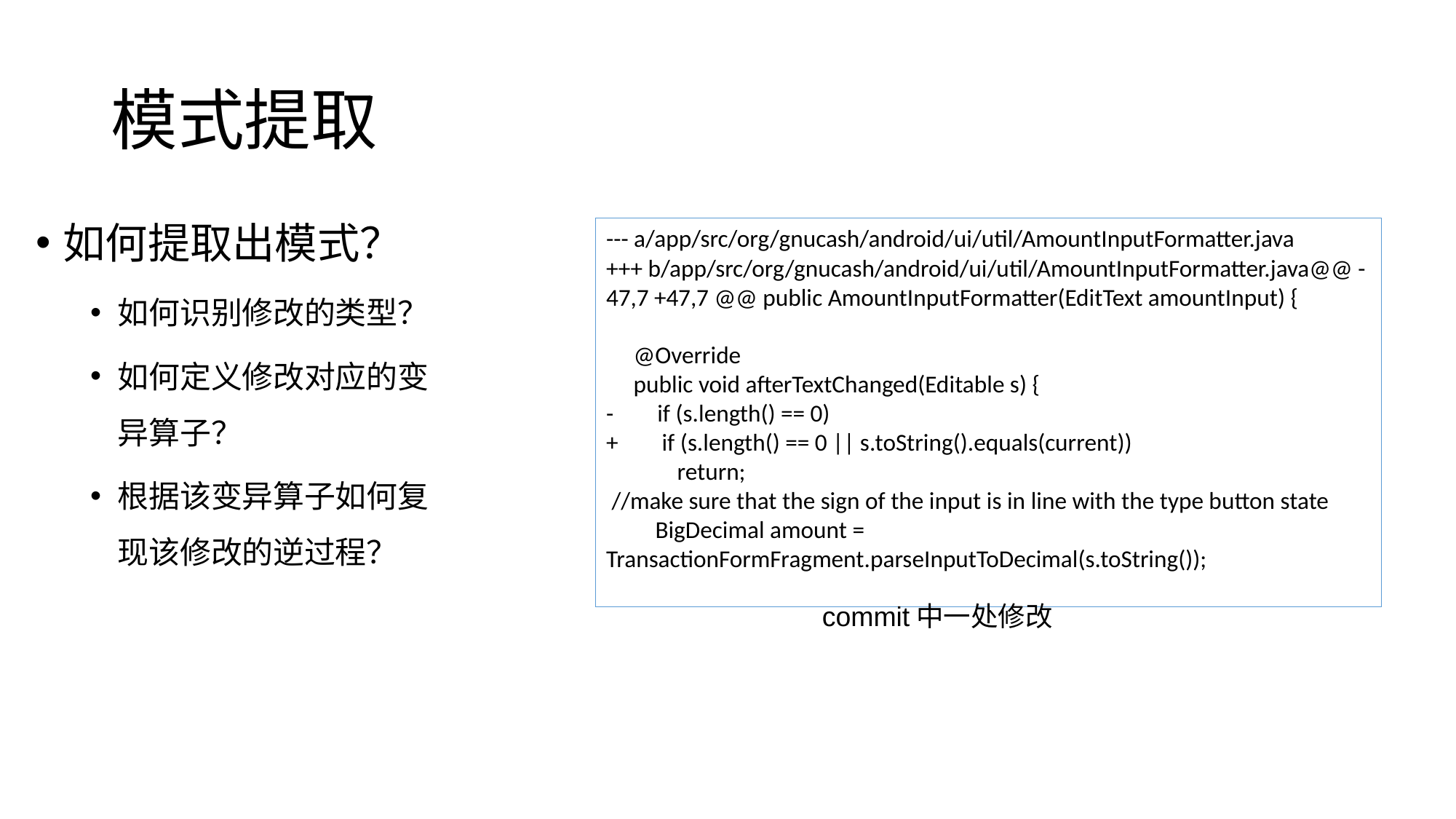

# 模式提取
如何提取出模式？
如何识别修改的类型？
如何定义修改对应的变异算子？
根据该变异算子如何复现该修改的逆过程？
--- a/app/src/org/gnucash/android/ui/util/AmountInputFormatter.java
+++ b/app/src/org/gnucash/android/ui/util/AmountInputFormatter.java@@ -47,7 +47,7 @@ public AmountInputFormatter(EditText amountInput) {

     @Override
     public void afterTextChanged(Editable s) {
-        if (s.length() == 0)
+        if (s.length() == 0 || s.toString().equals(current))
             return;
 //make sure that the sign of the input is in line with the type button state
         BigDecimal amount = TransactionFormFragment.parseInputToDecimal(s.toString());

commit中一处修改